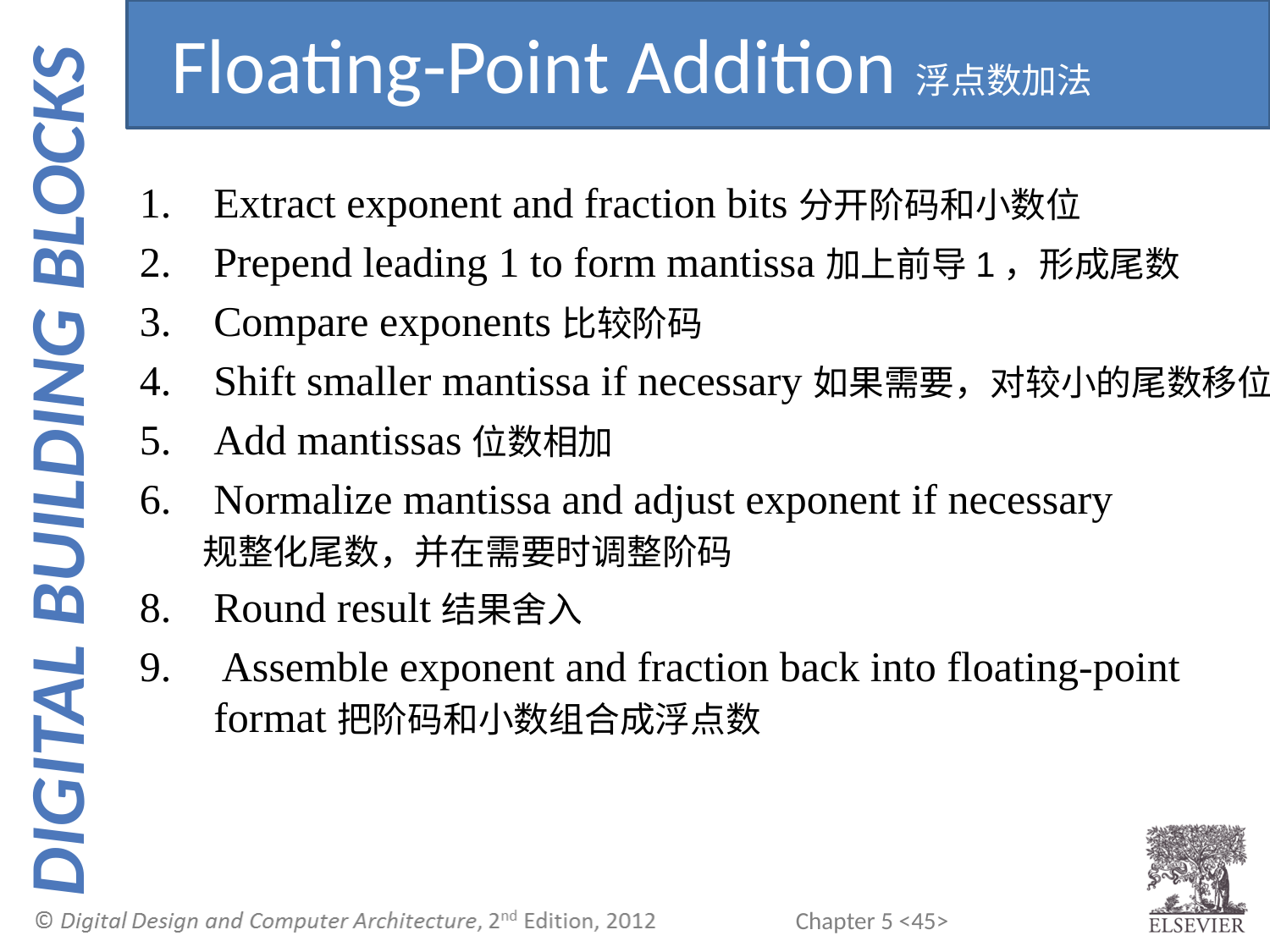

Floating-Point Addition浮点数加法

Extract exponent and fraction bits分开阶码和小数位
Prepend leading 1 to form mantissa加上前导1，形成尾数
Compare exponents比较阶码
Shift smaller mantissa if necessary如果需要，对较小的尾数移位
Add mantissas位数相加
Normalize mantissa and adjust exponent if necessary
       规整化尾数，并在需要时调整阶码
8.    Round result结果舍入
9.     Assemble exponent and fraction back into floating-point format把阶码和小数组合成浮点数